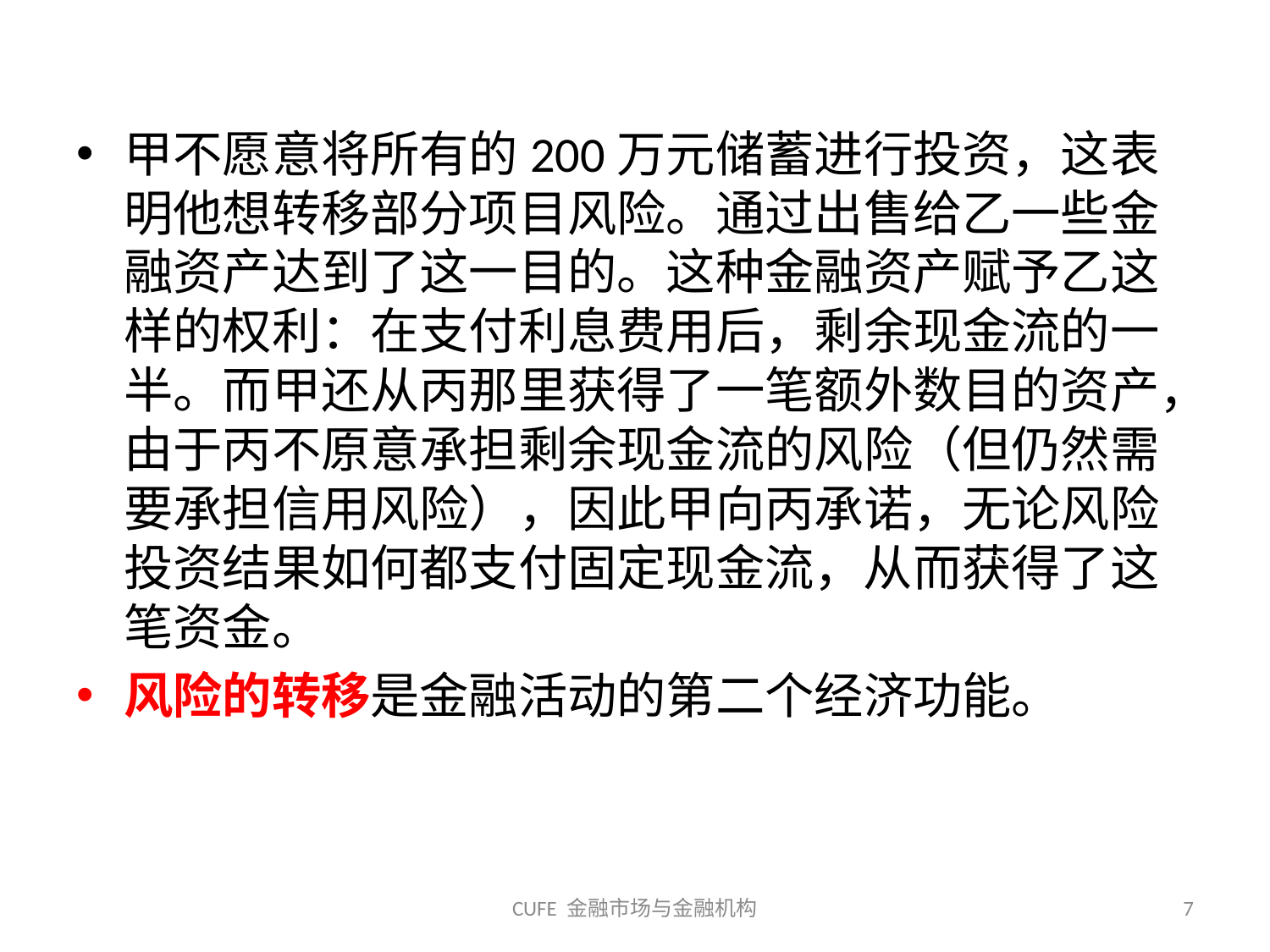

甲不愿意将所有的200万元储蓄进行投资，这表明他想转移部分项目风险。通过出售给乙一些金融资产达到了这一目的。这种金融资产赋予乙这样的权利：在支付利息费用后，剩余现金流的一半。而甲还从丙那里获得了一笔额外数目的资产，由于丙不原意承担剩余现金流的风险（但仍然需要承担信用风险），因此甲向丙承诺，无论风险投资结果如何都支付固定现金流，从而获得了这笔资金。
风险的转移是金融活动的第二个经济功能。
CUFE 金融市场与金融机构
7